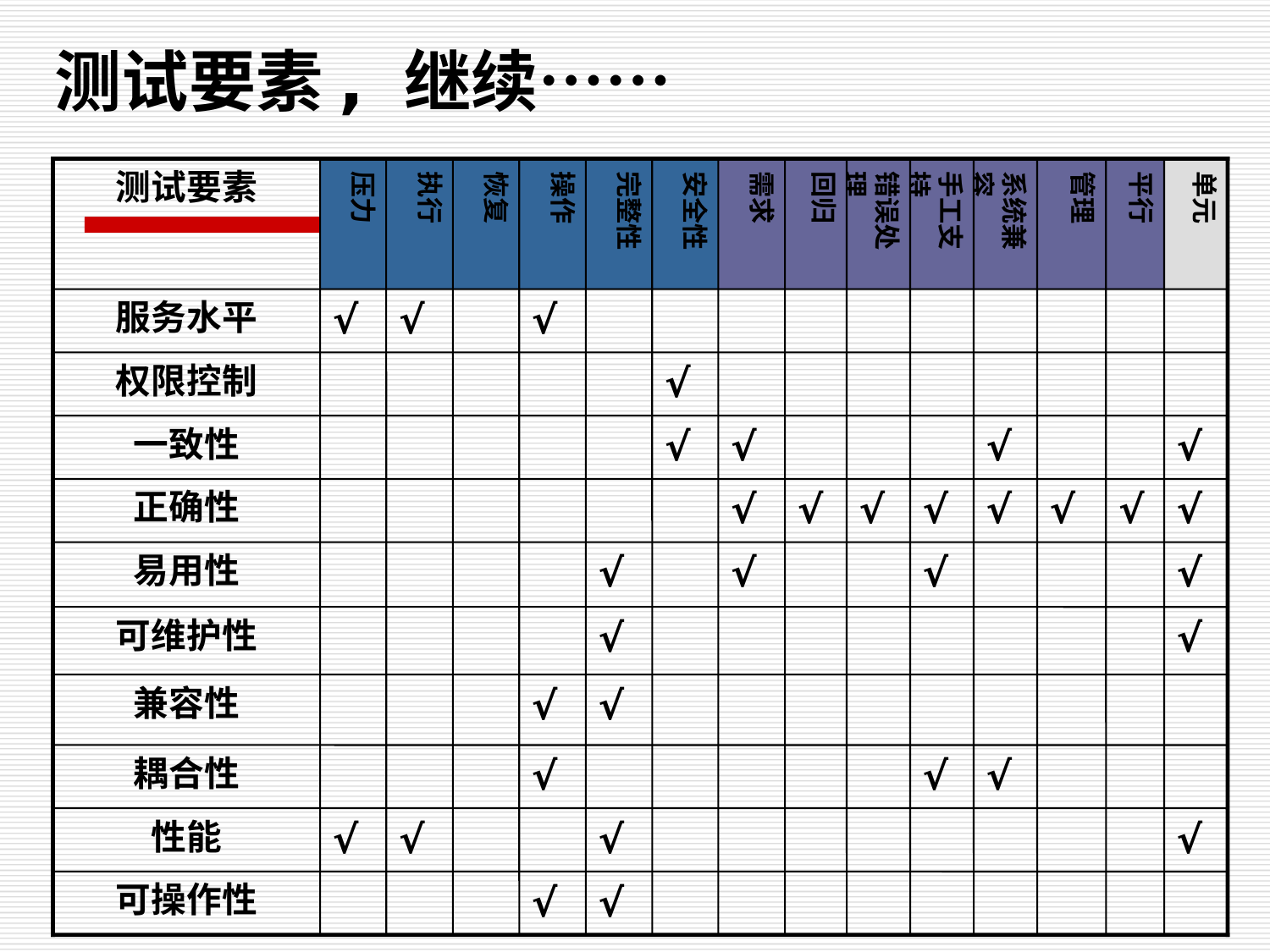

测试要素, 继续……
测试要素

压力

执行

恢复

操作

完整性

安全性

需求

回归

错误处理

手工支持

系统兼容

管理

平行

单元

服务水平

√
√

√

权限控制

√

一致性

√
√

√

√
正确性

√
√
√
√
√
√
√
√
易用性

√

√

√

√
可维护性

√

√
兼容性

√
√

耦合性

√

√
√

性能

√
√

√

√
可操作性

√
√